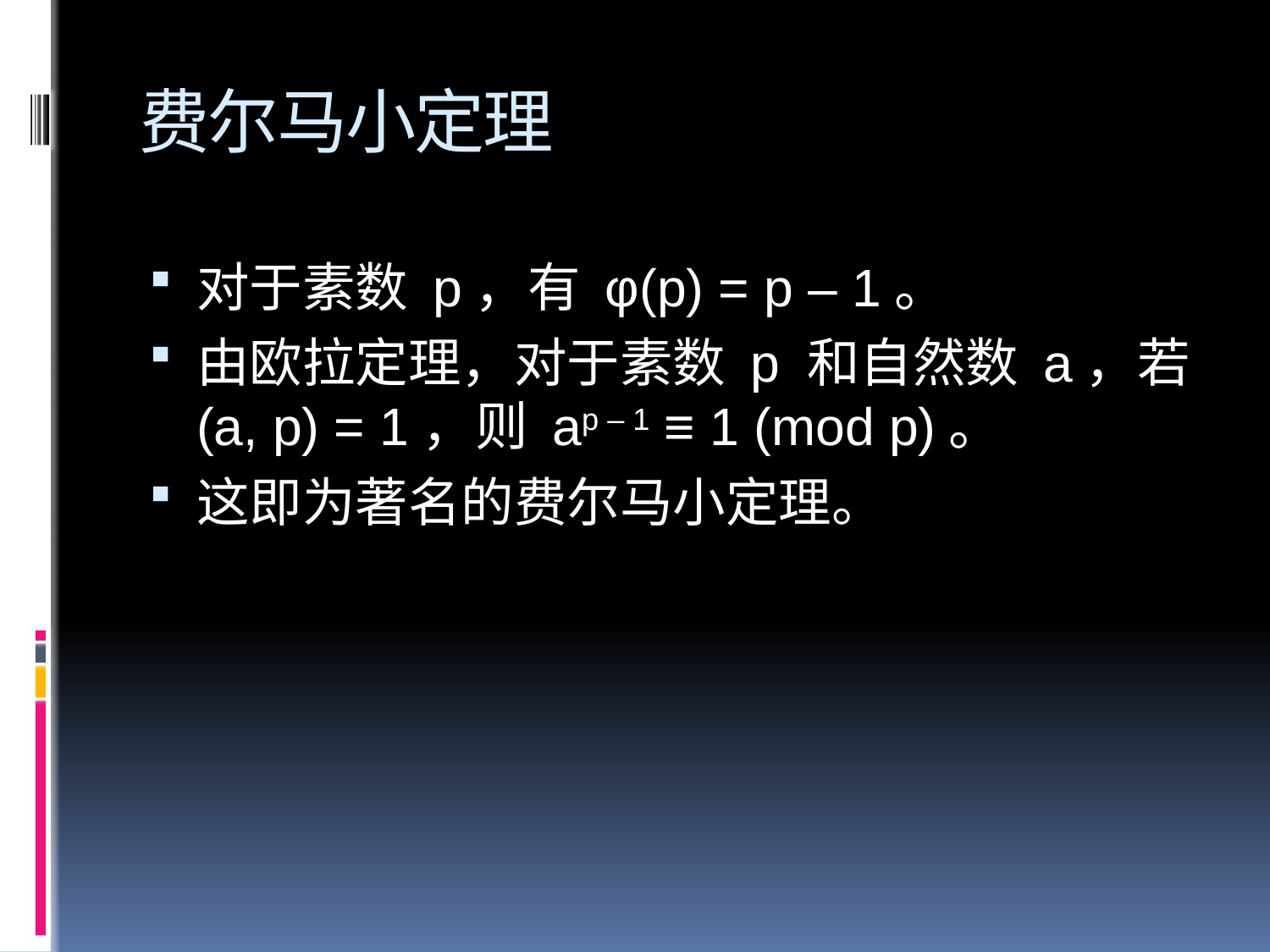

# 费尔马小定理
对于素数 p，有 φ(p) = p – 1。
由欧拉定理，对于素数 p 和自然数 a，若 (a, p) = 1，则 ap – 1 ≡ 1 (mod p)。
这即为著名的费尔马小定理。